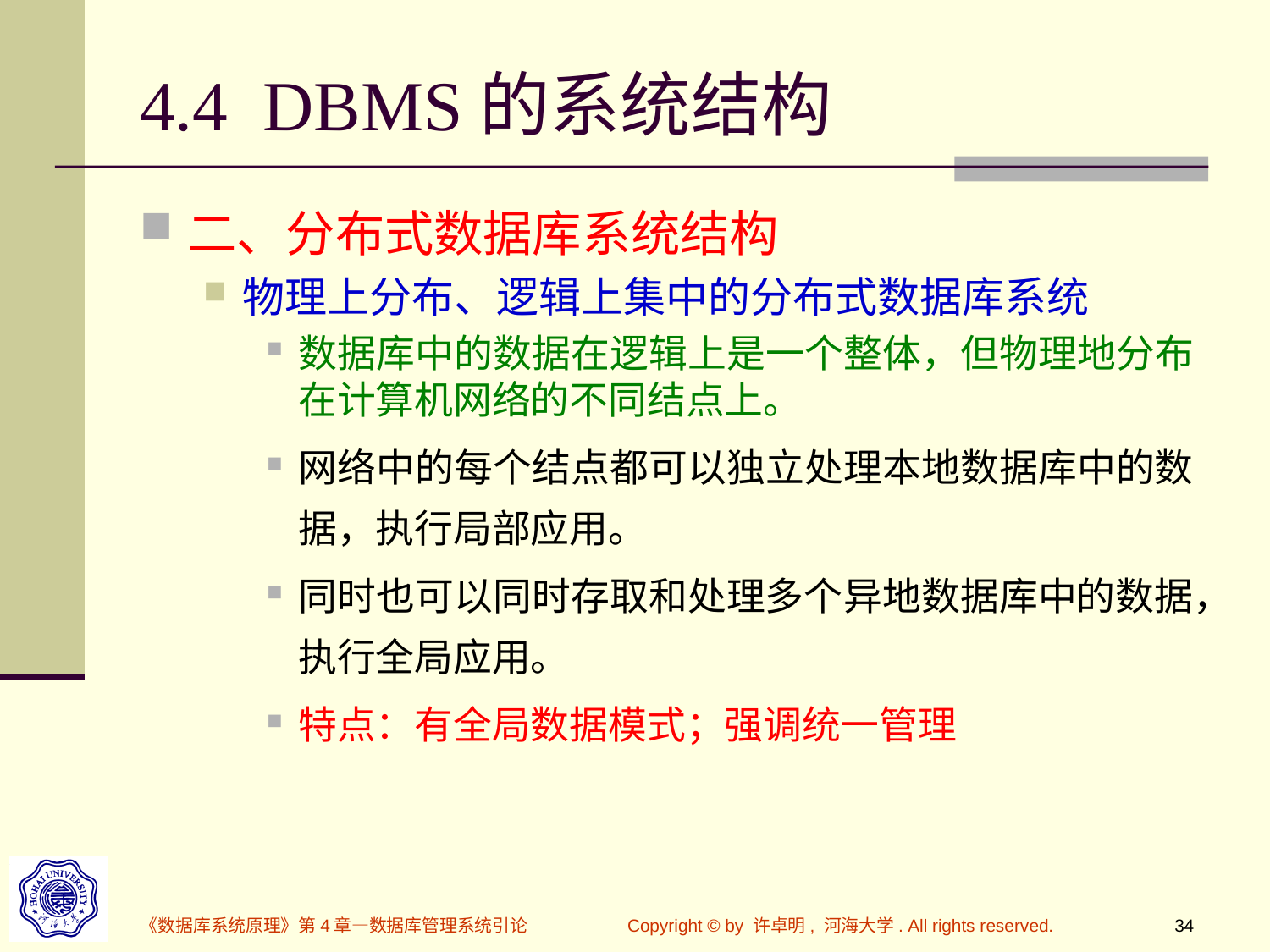

# 4.4  DBMS的系统结构
二、分布式数据库系统结构
物理上分布、逻辑上集中的分布式数据库系统
数据库中的数据在逻辑上是一个整体，但物理地分布在计算机网络的不同结点上。
网络中的每个结点都可以独立处理本地数据库中的数据，执行局部应用。
同时也可以同时存取和处理多个异地数据库中的数据，执行全局应用。
特点：有全局数据模式；强调统一管理
《数据库系统原理》第4章—数据库管理系统引论
Copyright © by 许卓明, 河海大学. All rights reserved.
34